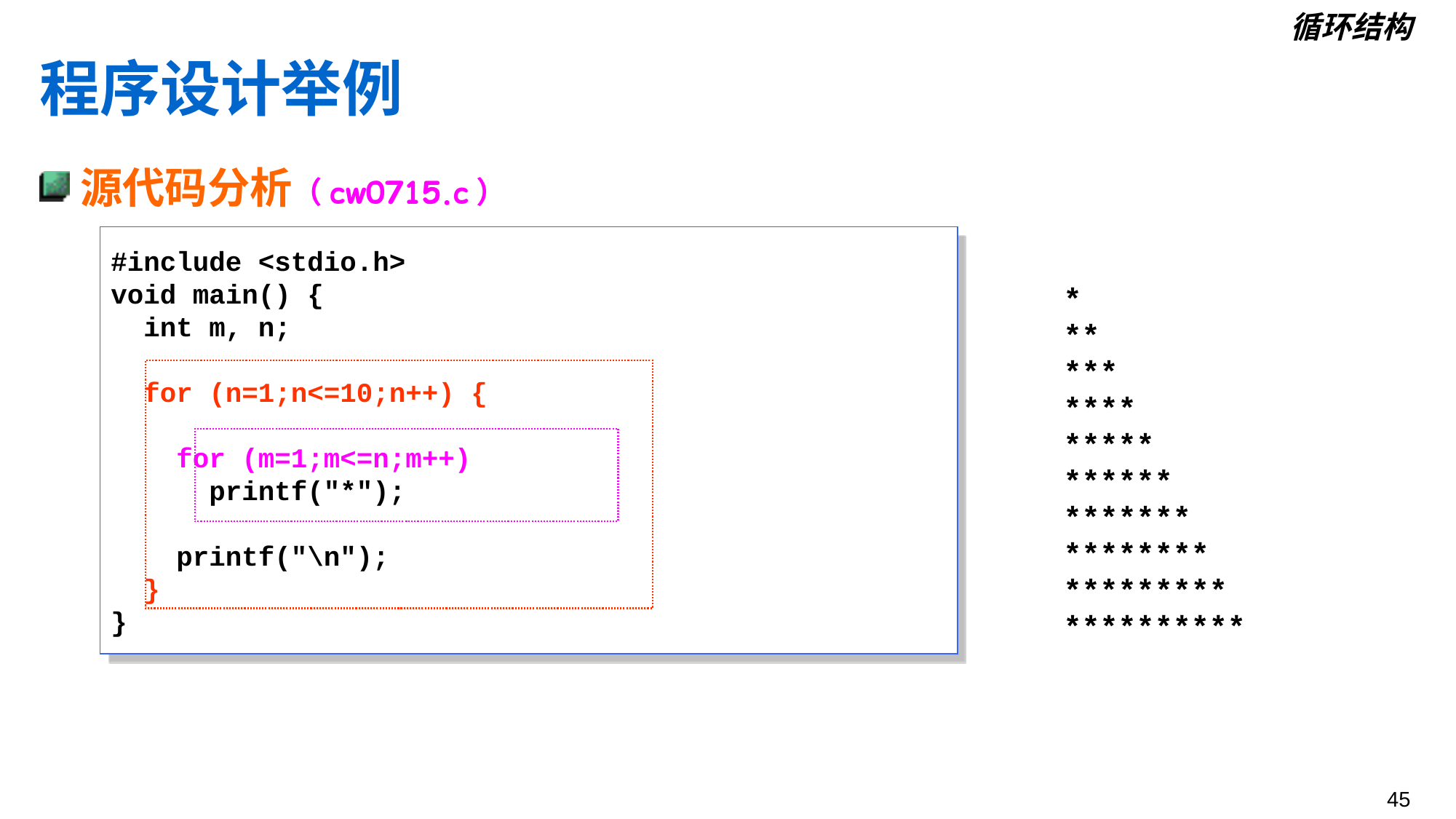

循环结构
# 程序设计举例
源代码分析（cw0715.c）

#include <stdio.h>
void main() {
  int m, n;

  for (n=1;n<=10;n++) {

    for (m=1;m<=n;m++)
      printf("*");

    printf("\n");
  }
}
*
**
***
****
*****
******
*******
********
*********
**********

45